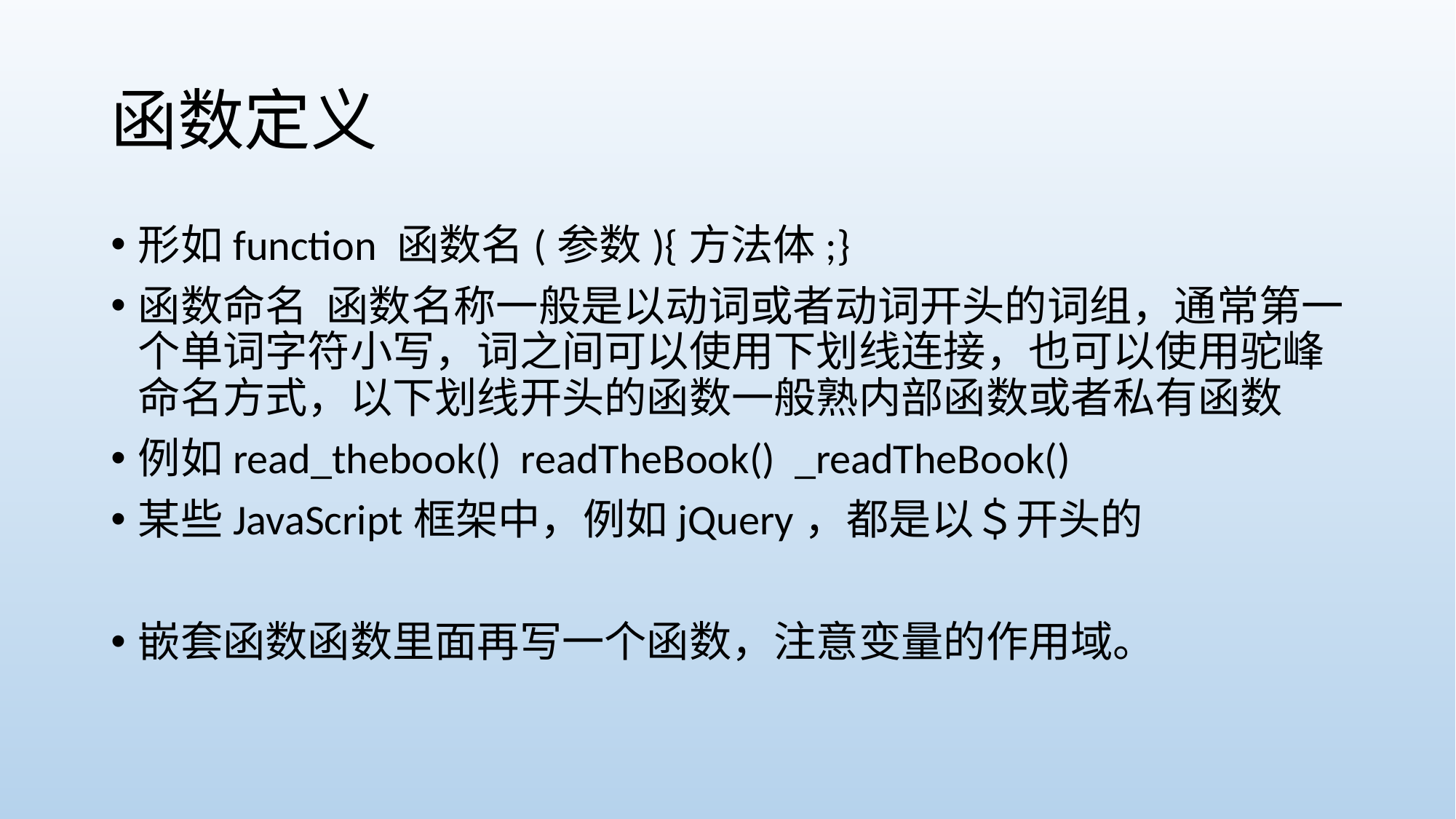

# 函数定义
形如function 函数名(参数){方法体;}
函数命名  函数名称一般是以动词或者动词开头的词组，通常第一个单词字符小写，词之间可以使用下划线连接，也可以使用驼峰命名方式，以下划线开头的函数一般熟内部函数或者私有函数
例如read_thebook()  readTheBook()  _readTheBook()
某些JavaScript框架中，例如jQuery，都是以＄开头的

嵌套函数函数里面再写一个函数，注意变量的作用域。